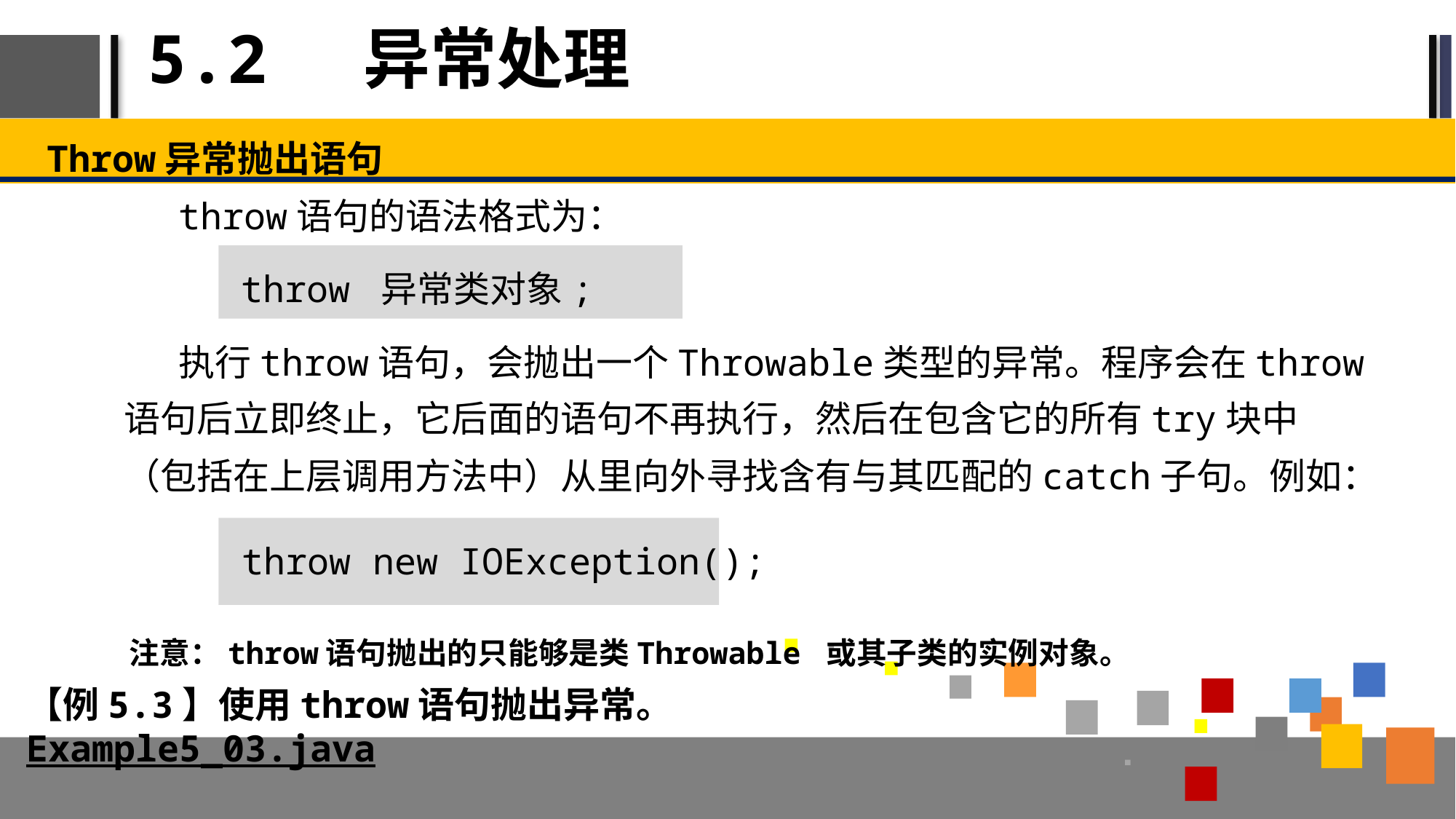

# 5.2  异常处理

Throw异常抛出语句
throw语句的语法格式为：
throw 异常类对象;

执行throw语句，会抛出一个Throwable类型的异常。程序会在throw语句后立即终止，它后面的语句不再执行，然后在包含它的所有try块中（包括在上层调用方法中）从里向外寻找含有与其匹配的catch子句。例如：

throw new IOException();
注意：throw语句抛出的只能够是类Throwable 或其子类的实例对象。

【例5.3】使用throw语句抛出异常。Example5_03.java